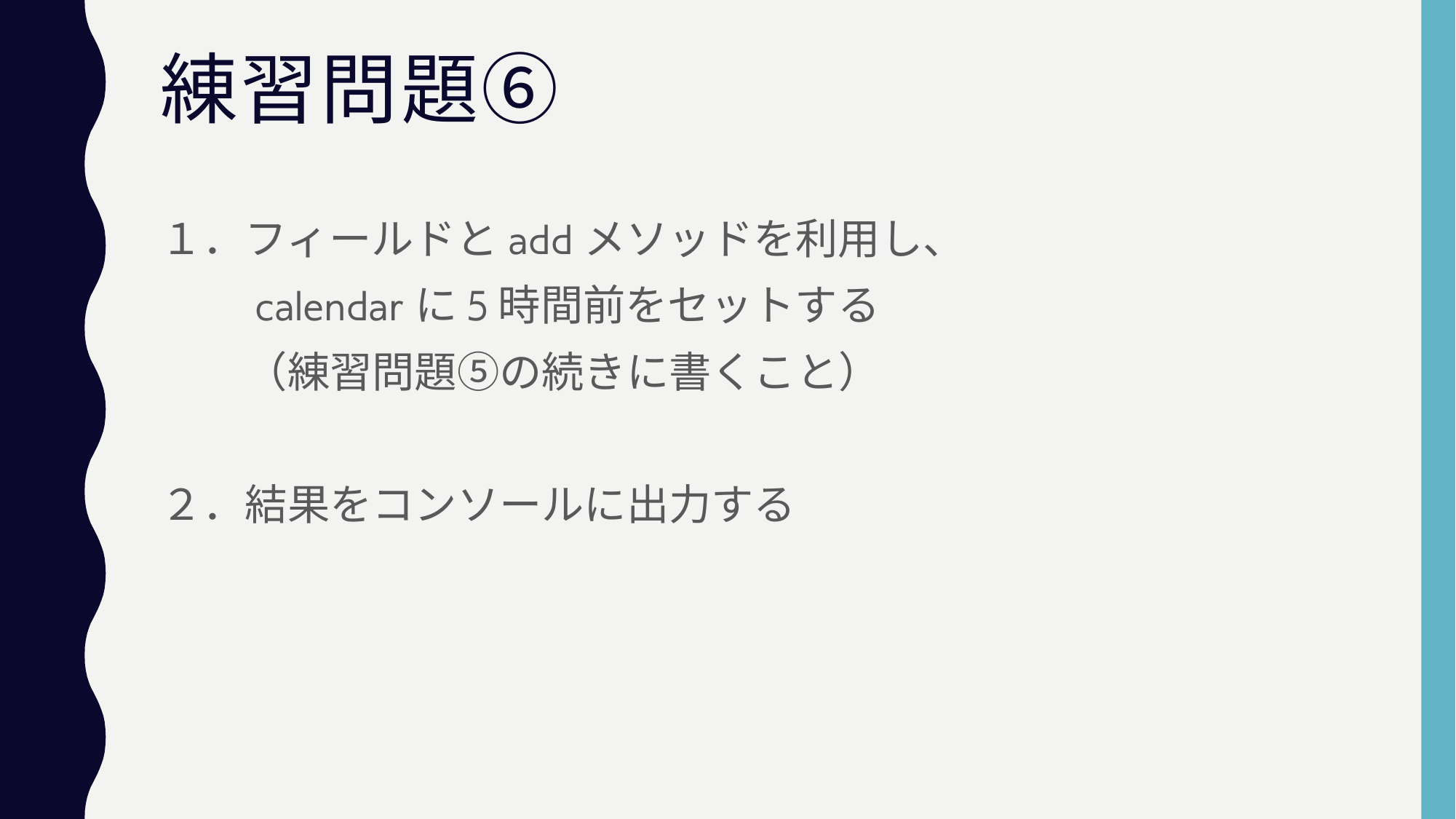

# 練習問題⑥
１．フィールドとaddメソッドを利用し、
　　calendarに5時間前をセットする
　　（練習問題⑤の続きに書くこと）

２．結果をコンソールに出力する